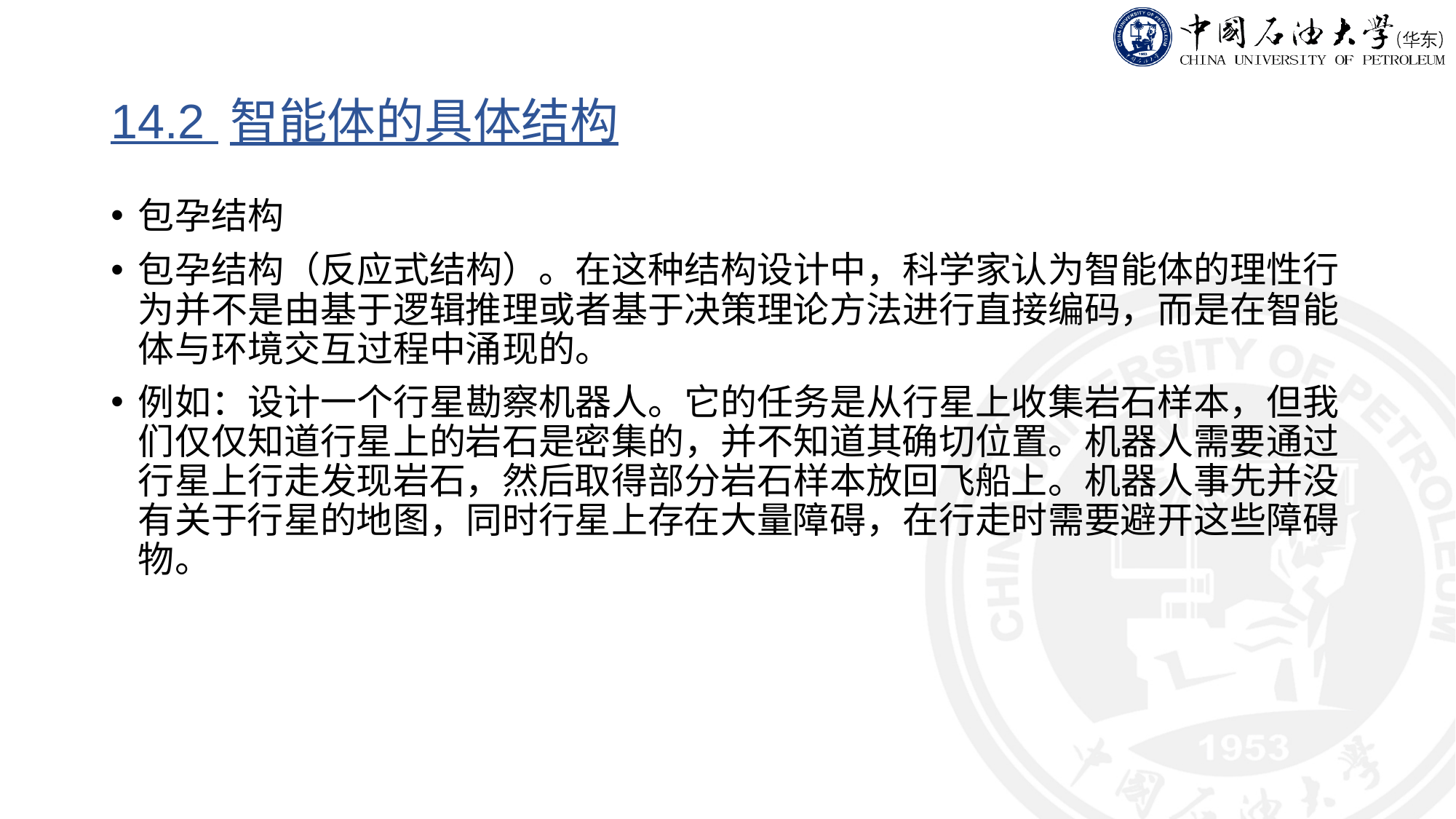

# 14.2 智能体的具体结构
包孕结构
包孕结构（反应式结构）。在这种结构设计中，科学家认为智能体的理性行为并不是由基于逻辑推理或者基于决策理论方法进行直接编码，而是在智能体与环境交互过程中涌现的。
例如：设计一个行星勘察机器人。它的任务是从行星上收集岩石样本，但我们仅仅知道行星上的岩石是密集的，并不知道其确切位置。机器人需要通过行星上行走发现岩石，然后取得部分岩石样本放回飞船上。机器人事先并没有关于行星的地图，同时行星上存在大量障碍，在行走时需要避开这些障碍物。